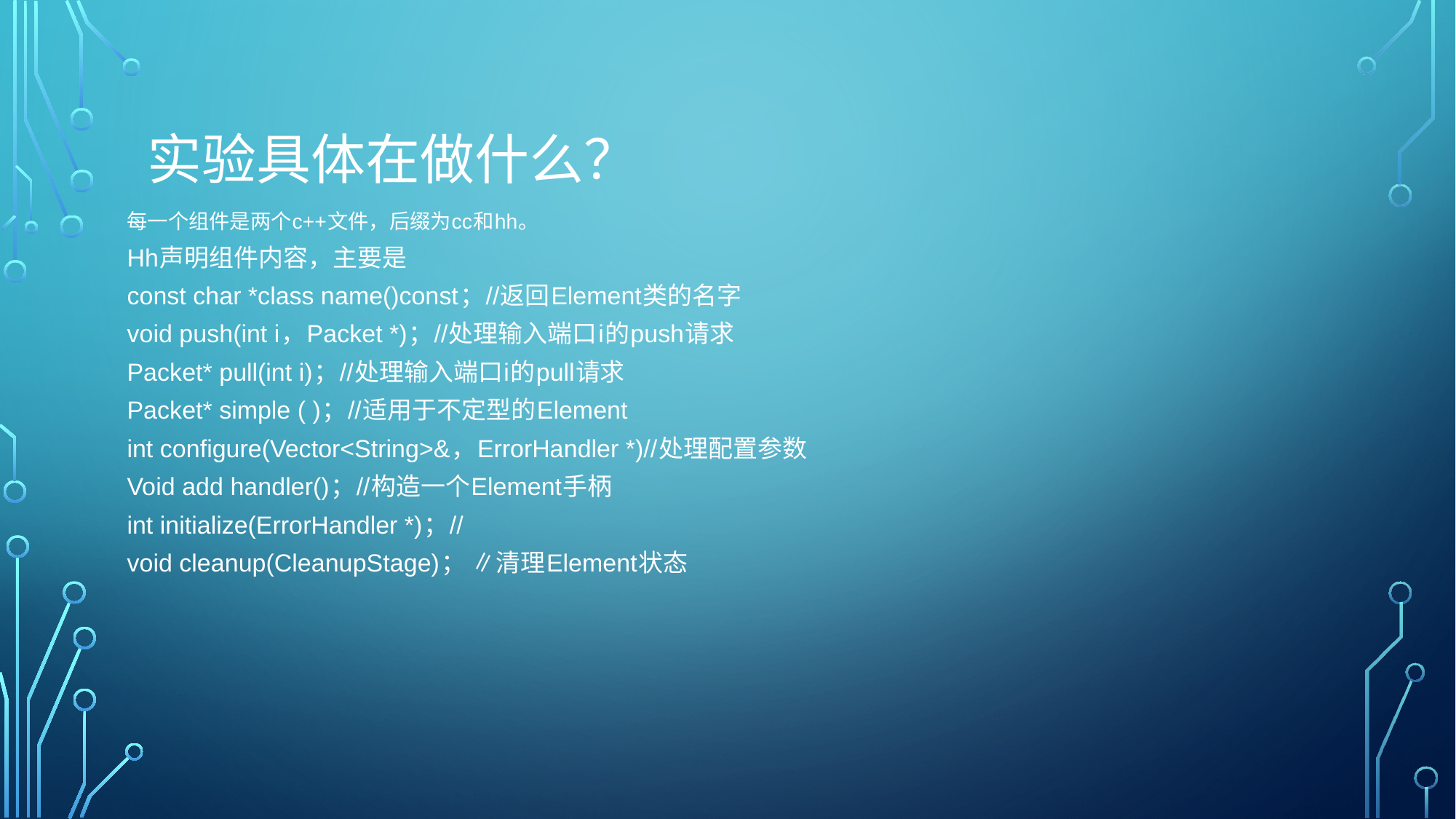

# 实验具体在做什么？
每一个组件是两个c++文件，后缀为cc和hh。
Hh声明组件内容，主要是
const char *class name()const；//返回Element类的名字
void push(int i，Packet *)；//处理输入端口i的push请求
Packet* pull(int i)；//处理输入端口i的pull请求
Packet* simple ( )；//适用于不定型的Element
int configure(Vector<String>&，ErrorHandler *)//处理配置参数
Void add handler()；//构造一个Element手柄
int initialize(ErrorHandler *)；//
void cleanup(CleanupStage)； ∥清理Element状态